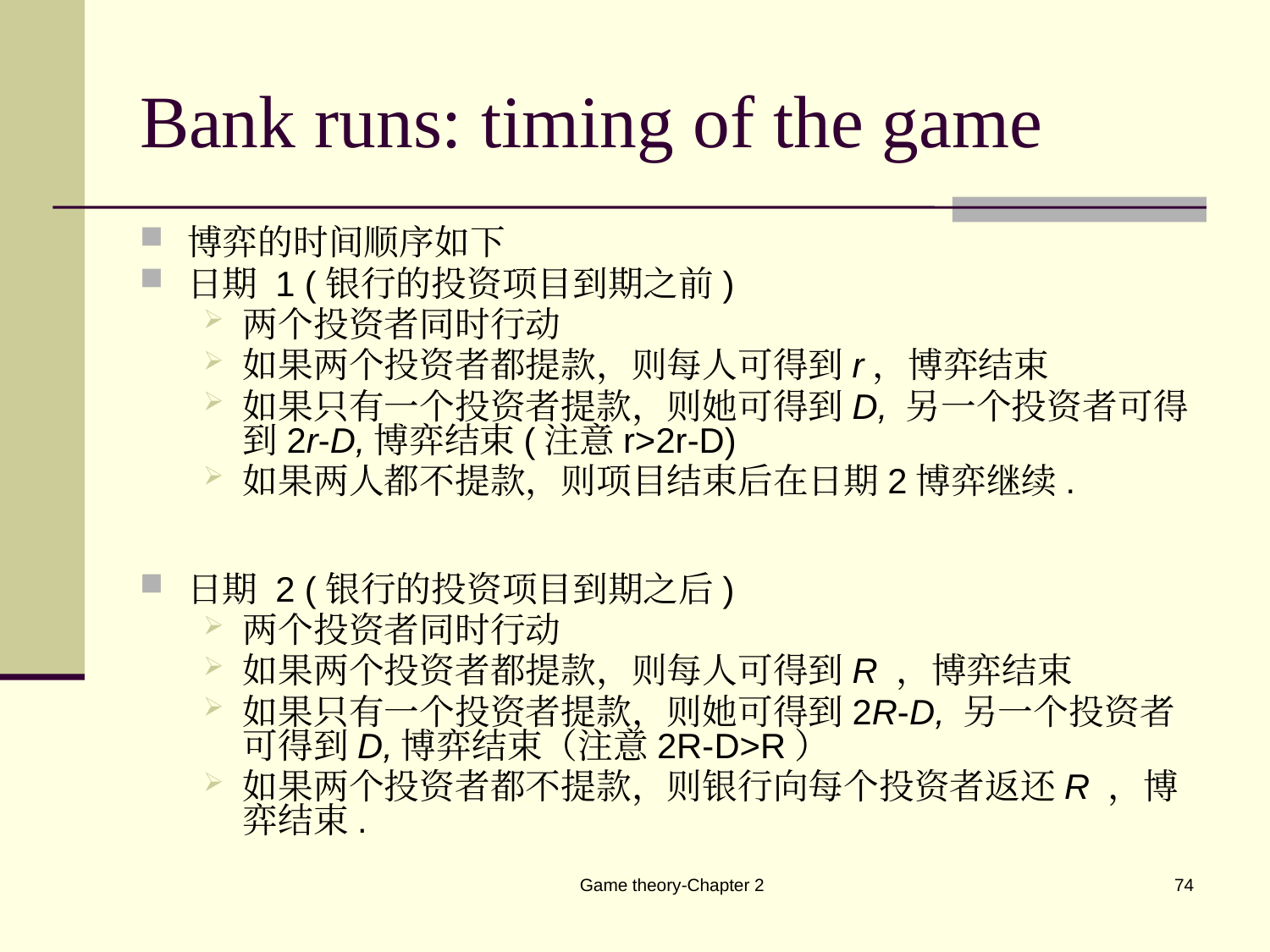

# Bank runs: timing of the game
博弈的时间顺序如下
日期 1 (银行的投资项目到期之前)
两个投资者同时行动
如果两个投资者都提款，则每人可得到r，博弈结束
如果只有一个投资者提款，则她可得到D, 另一个投资者可得到2r-D,博弈结束(注意r>2r-D)
如果两人都不提款，则项目结束后在日期2博弈继续.

日期 2 (银行的投资项目到期之后)
两个投资者同时行动
如果两个投资者都提款，则每人可得到R ，博弈结束
如果只有一个投资者提款，则她可得到2R-D, 另一个投资者可得到D,博弈结束（注意2R-D>R）
如果两个投资者都不提款，则银行向每个投资者返还R ，博弈结束.
Game theory-Chapter 2
74